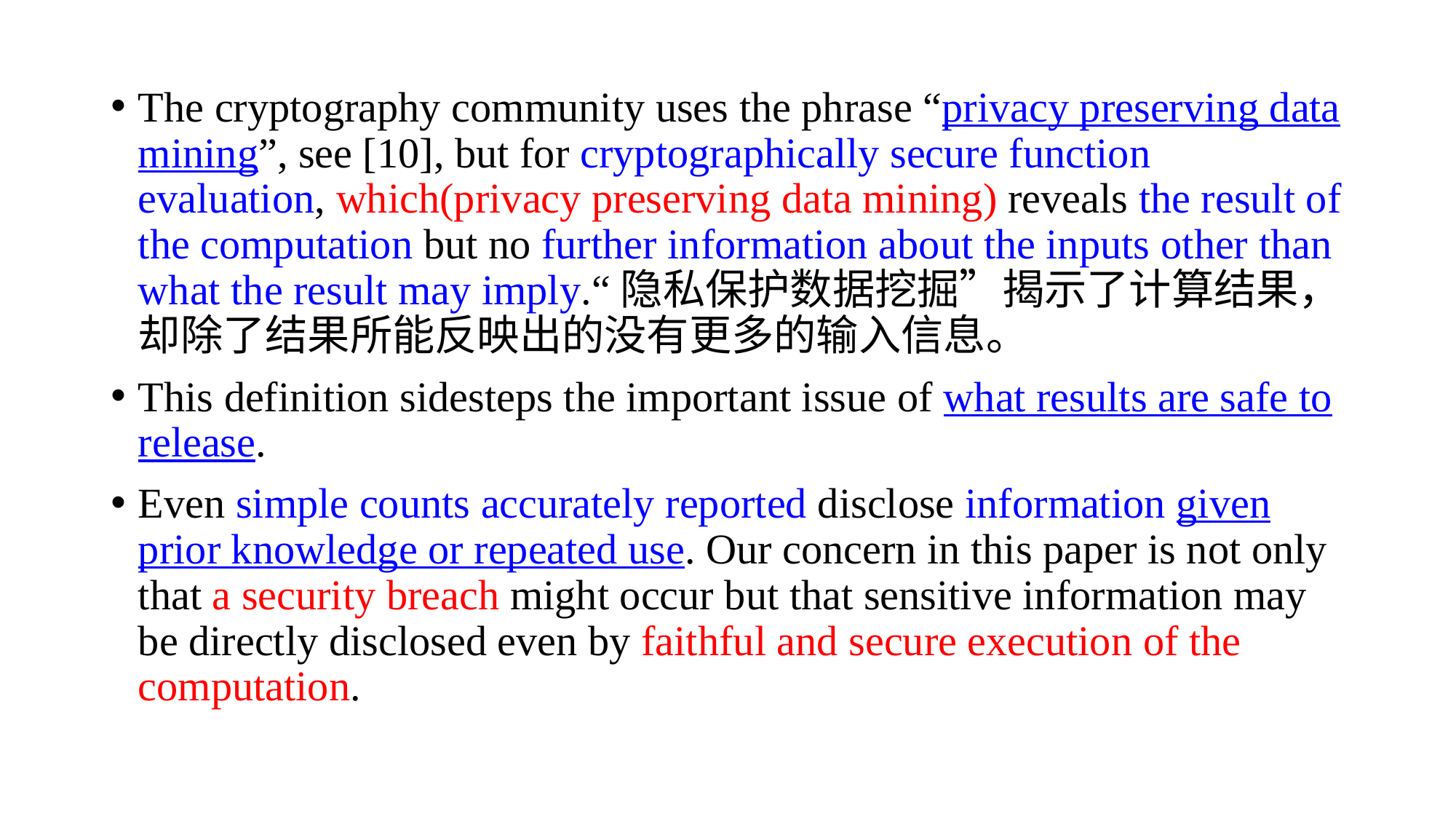

The cryptography community uses the phrase “privacy preserving data mining”, see [10], but for cryptographically secure function evaluation, which(privacy preserving data mining) reveals the result of the computation but no further information about the inputs other than what the result may imply.“隐私保护数据挖掘”揭示了计算结果，却除了结果所能反映出的没有更多的输入信息。
This definition sidesteps the important issue of what results are safe to release.
Even simple counts accurately reported disclose information given prior knowledge or repeated use. Our concern in this paper is not only that a security breach might occur but that sensitive information may be directly disclosed even by faithful and secure execution of the computation.